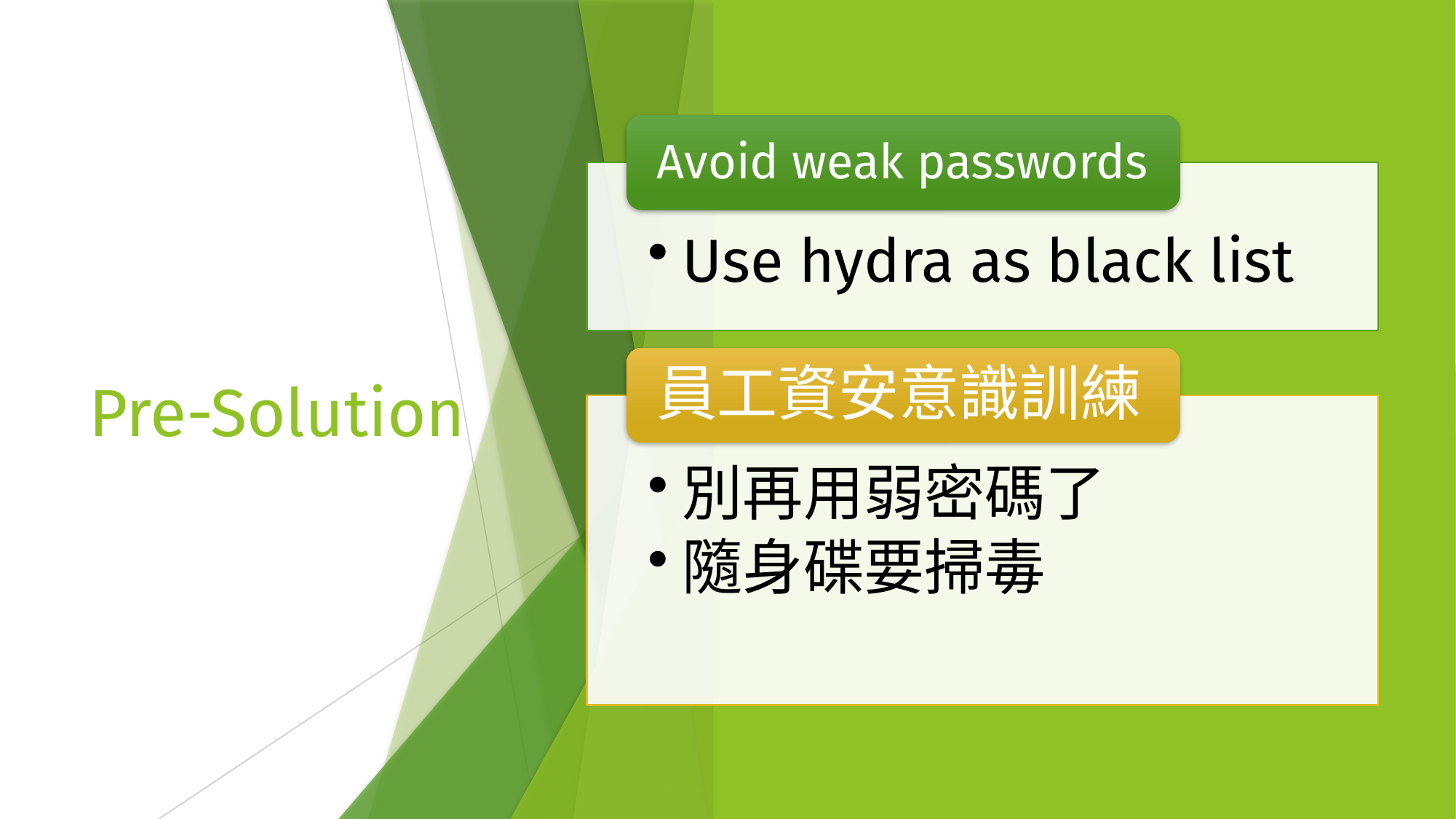

Use hydra as black list
Avoid weak passwords
別再用弱密碼了
隨身碟要掃毒
員工資安意識訓練
# Pre-Solution